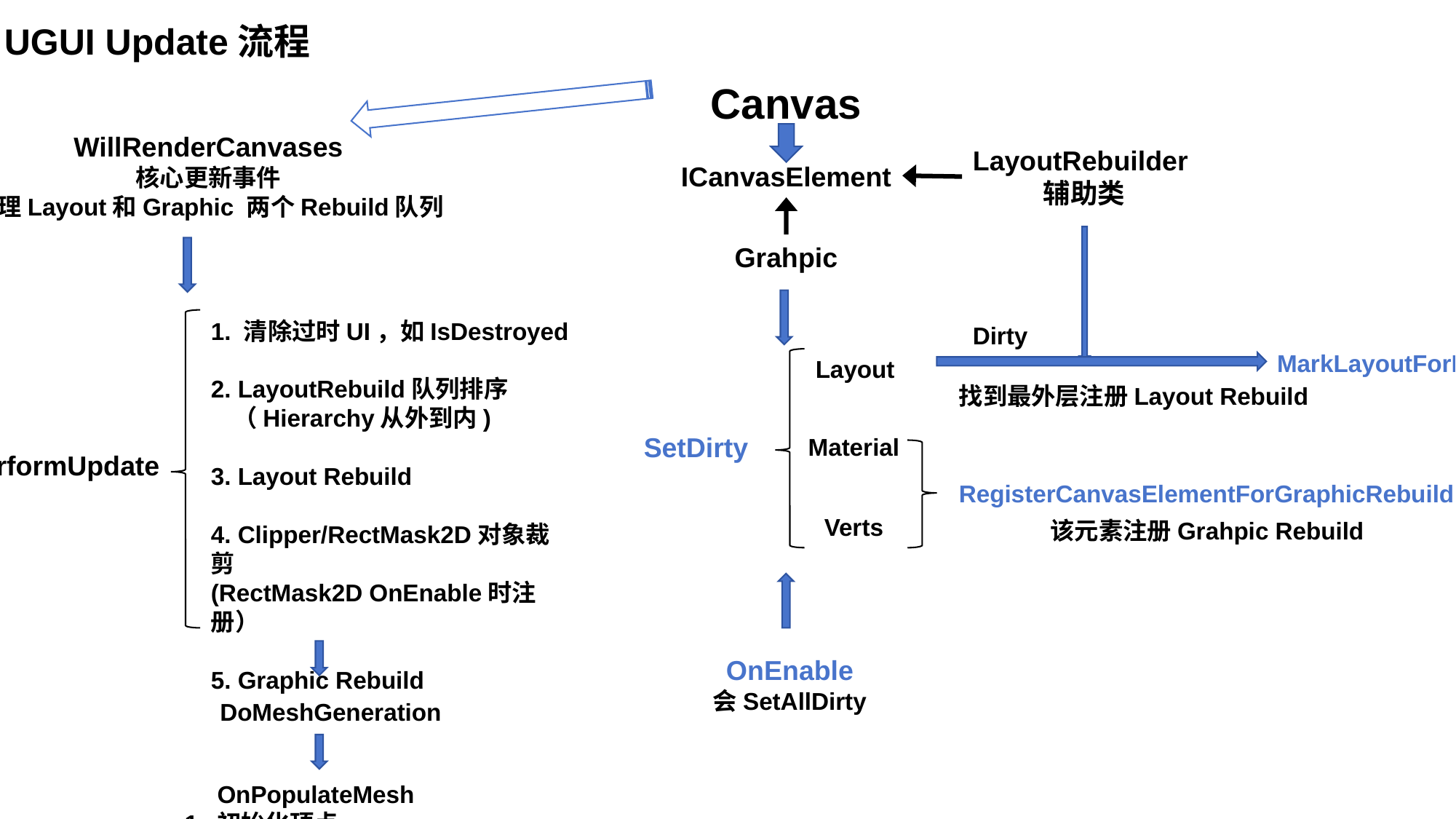

UGUI Update流程
Canvas

LayoutRebuilder
辅助类
ICanvasElement
Grahpic

Dirty
Layout

Material
Verts
MarkLayoutForRebuild

找到最外层注册Layout Rebuild
SetDirty

RegisterCanvasElementForGraphicRebuild
该元素注册Grahpic Rebuild

OnEnable
会SetAllDirty

WillRenderCanvases
核心更新事件
处理Layout和Graphic 两个Rebuild队列

1. 清除过时UI，如IsDestroyed

2. LayoutRebuild队列排序
   （Hierarchy从外到内)

3. Layout Rebuild

4. Clipper/RectMask2D对象裁剪
(RectMask2D OnEnable时注册）

5. Graphic Rebuild

PerformUpdate

DoMeshGeneration

OnPopulateMesh
1. 初始化顶点
2. 获取IMeshModifier组件修改顶点
3. 顶点创建网格，提交给CanvasRenderer